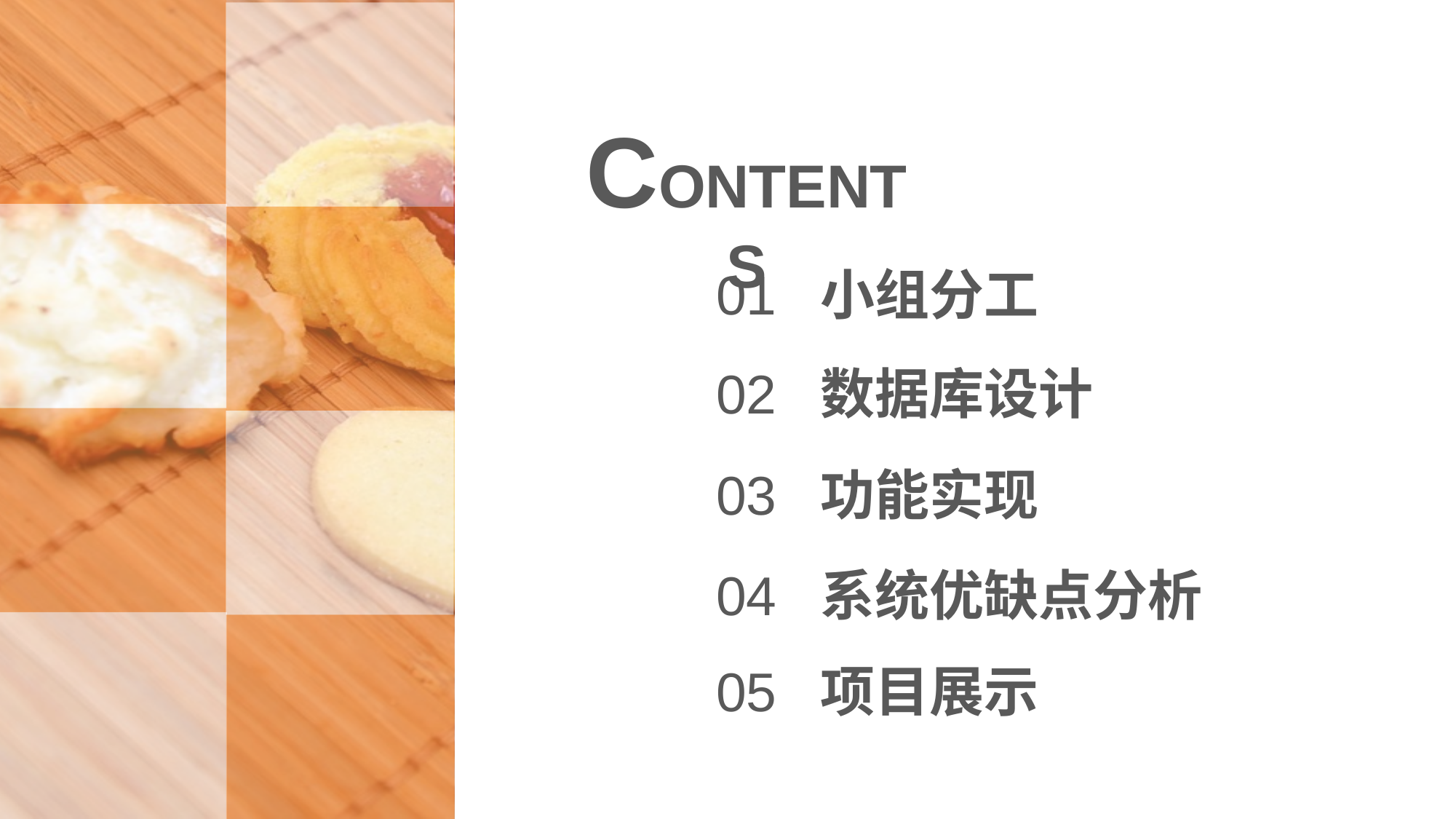

CONTENTS
01  小组分工
02  数据库设计
03  功能实现
04  系统优缺点分析
05  项目展示